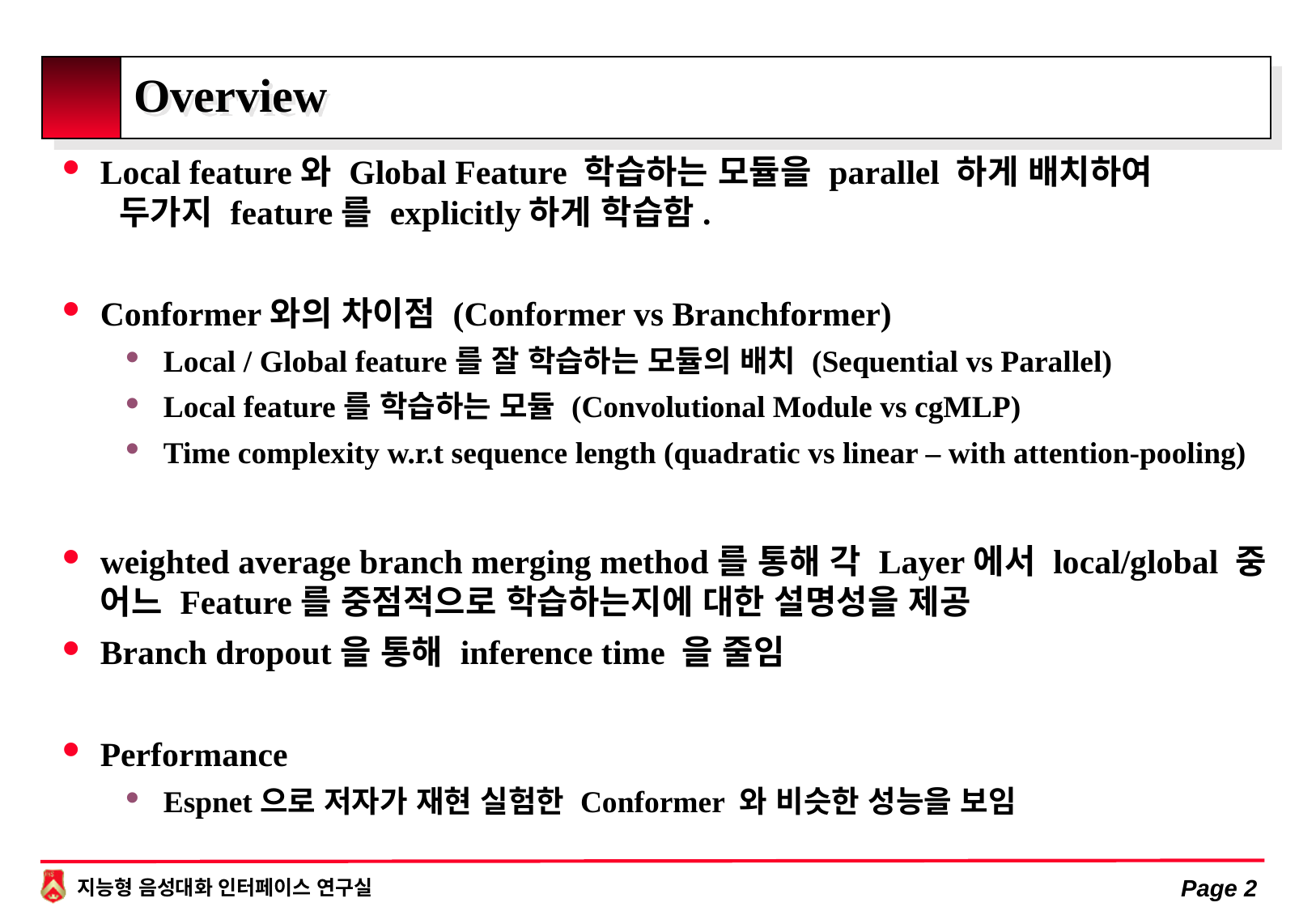

# Overview
Local feature와 Global Feature 학습하는 모듈을 parallel 하게 배치하여              두가지 feature를 explicitly하게 학습함.

Conformer와의 차이점 (Conformer vs Branchformer)
Local / Global feature를 잘 학습하는 모듈의 배치 (Sequential vs Parallel)
Local feature를 학습하는 모듈 (Convolutional Module vs cgMLP)
Time complexity w.r.t sequence length (quadratic vs linear – with attention-pooling)

weighted average branch merging method를 통해 각 Layer에서 local/global 중 어느 Feature를 중점적으로 학습하는지에 대한 설명성을 제공
Branch dropout을 통해 inference time 을 줄임

Performance
Espnet으로 저자가 재현 실험한 Conformer 와 비슷한 성능을 보임
Page 2